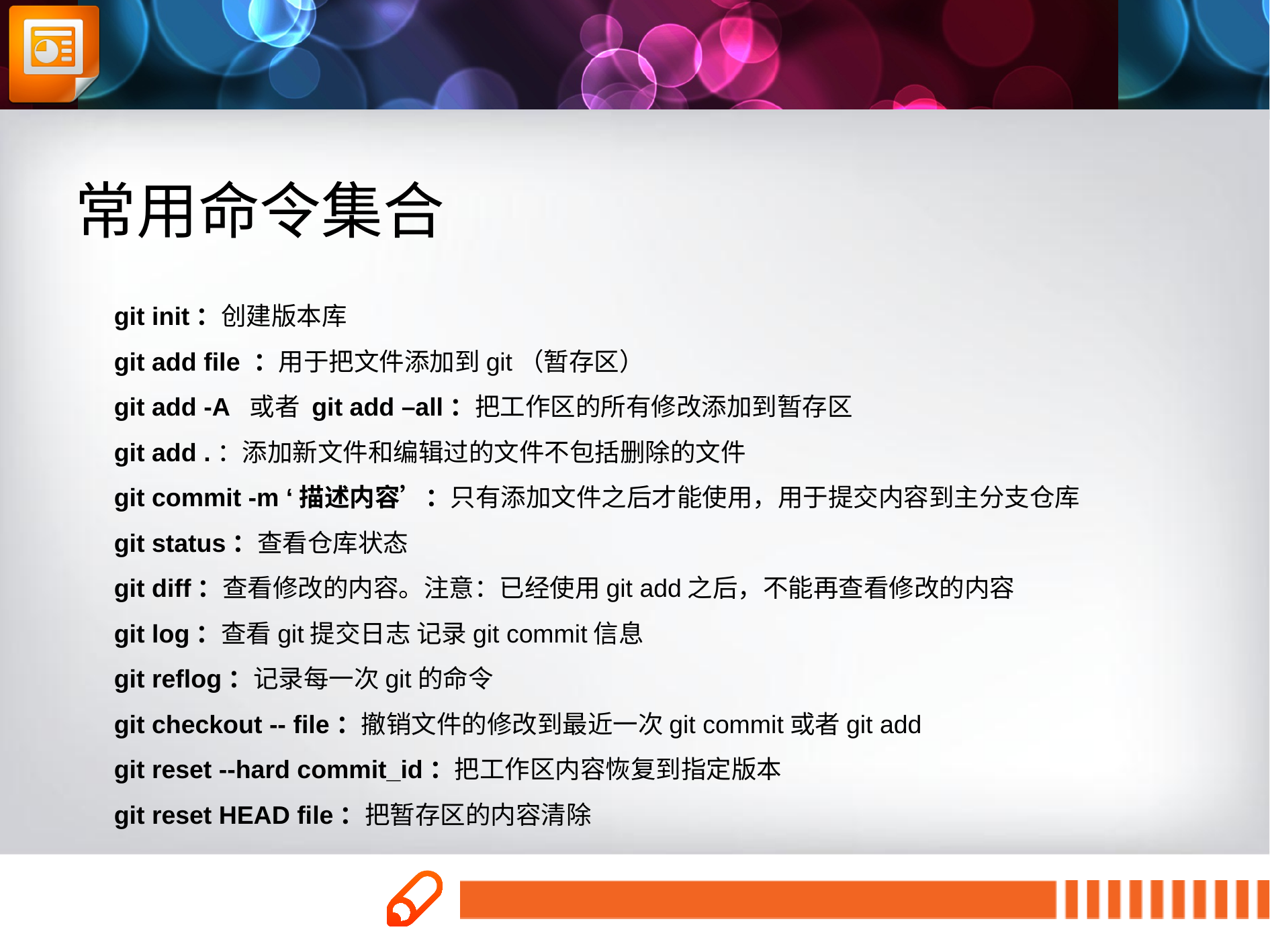

常用命令集合
git init：创建版本库
git add file ：用于把文件添加到git（暂存区）
git add -A  或者 git add –all：把工作区的所有修改添加到暂存区
git add .：添加新文件和编辑过的文件不包括删除的文件
git commit -m ‘描述内容’：只有添加文件之后才能使用，用于提交内容到主分支仓库
git status：查看仓库状态
git diff：查看修改的内容。注意：已经使用git add之后，不能再查看修改的内容
git log：查看git提交日志 记录git commit信息
git reflog：记录每一次git的命令
git checkout -- file：撤销文件的修改到最近一次git commit或者git add
git reset --hard commit_id：把工作区内容恢复到指定版本
git reset HEAD file：把暂存区的内容清除